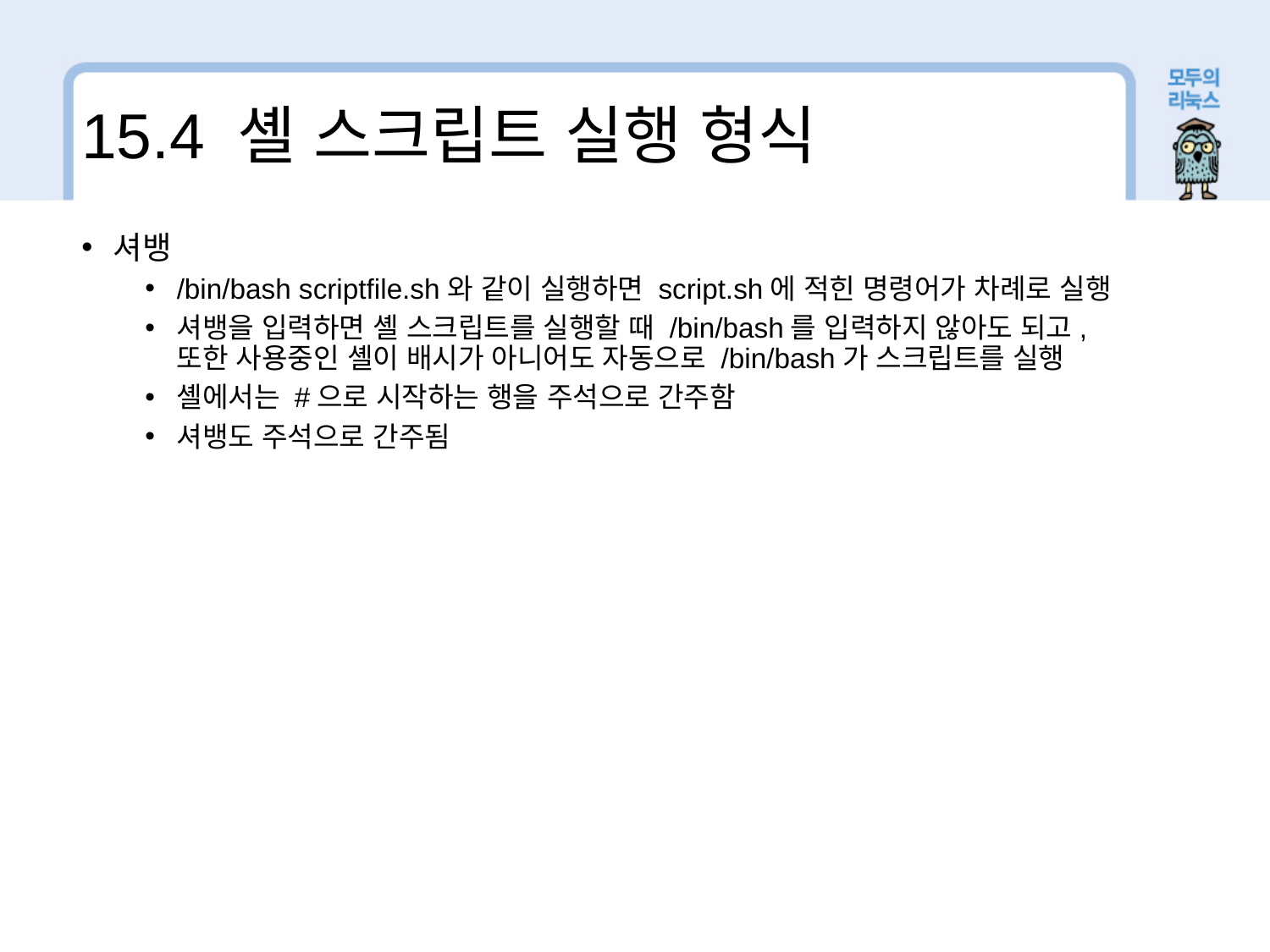

15.4 셸 스크립트 실행 형식
셔뱅
/bin/bash scriptfile.sh와 같이 실행하면 script.sh에 적힌 명령어가 차례로 실행
셔뱅을 입력하면 셸 스크립트를 실행할 때 /bin/bash를 입력하지 않아도 되고, 또한 사용중인 셸이 배시가 아니어도 자동으로 /bin/bash가 스크립트를 실행
셸에서는 #으로 시작하는 행을 주석으로 간주함
셔뱅도 주석으로 간주됨